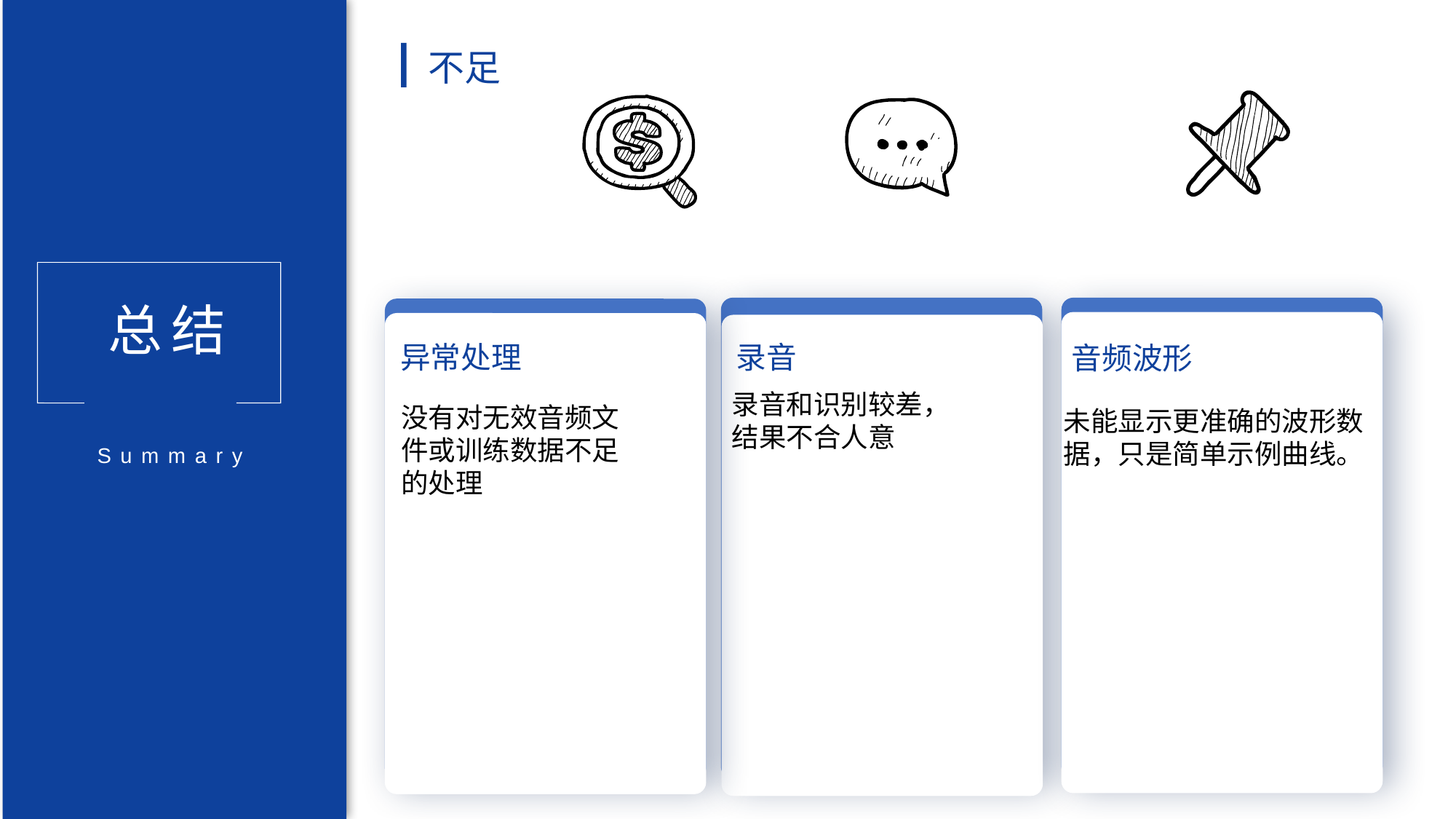

不足

总结
  Summary

异常处理
录音
音频波形
录音和识别较差，结果不合人意
没有对无效音频文件或训练数据不足的处理
未能显示更准确的波形数据，只是简单示例曲线。